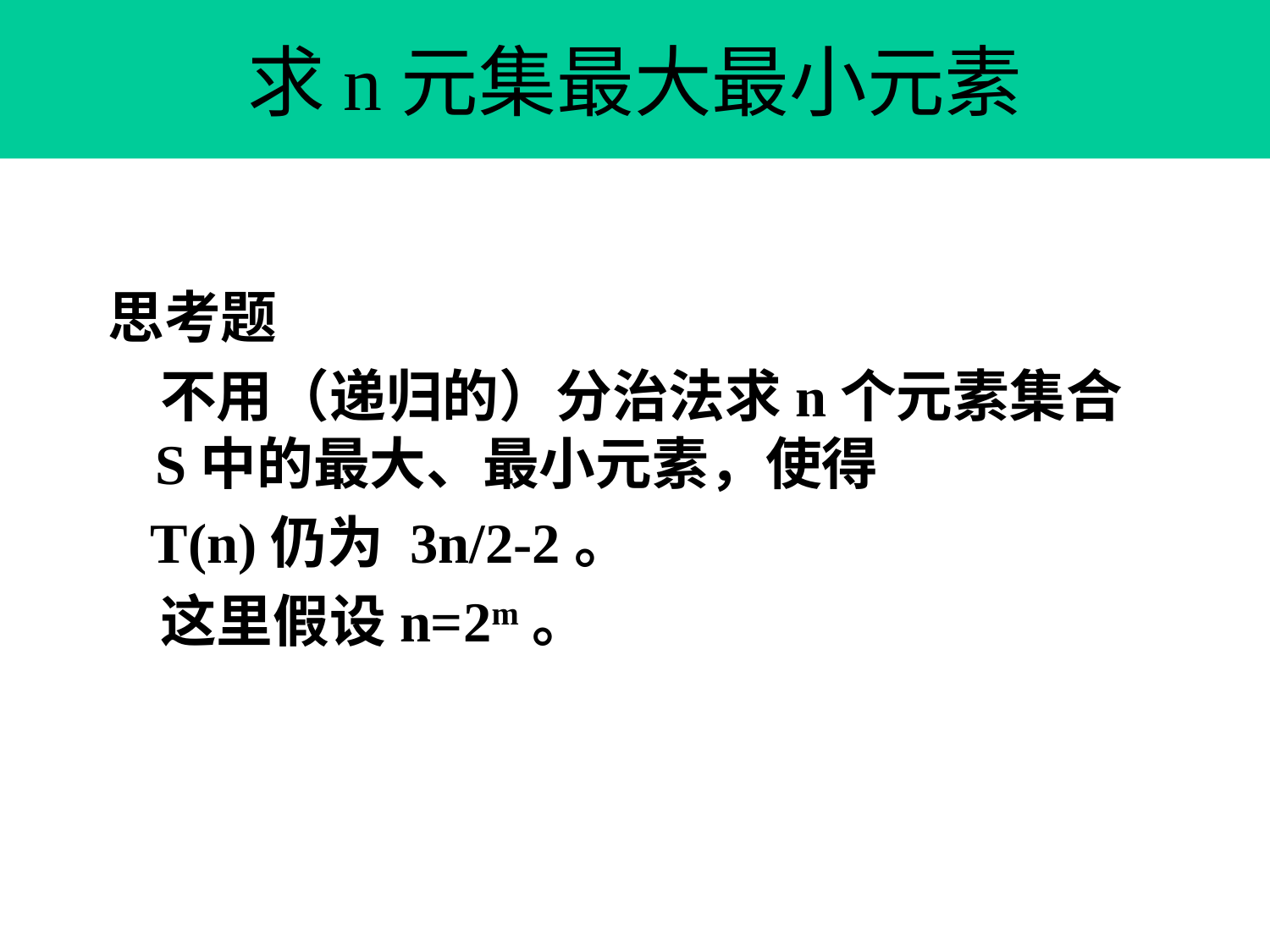

69 of 1
# 求n元集最大最小元素
思考题
   不用（递归的）分治法求n个元素集合S中的最大、最小元素，使得
   T(n)仍为 3n/2-2。
   这里假设n=2m。